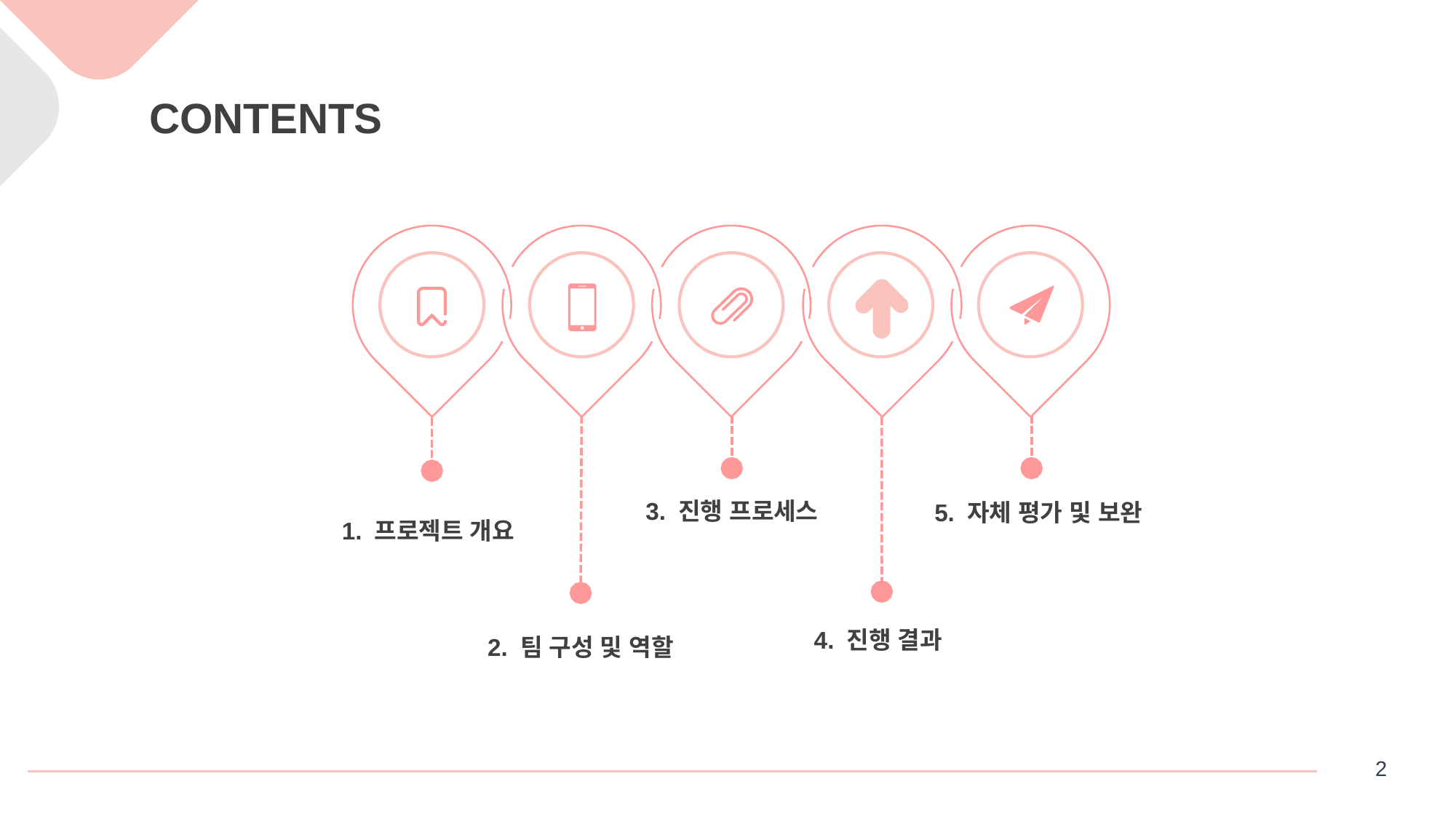

CONTENTS

3. 진행 프로세스
5. 자체 평가 및 보완
1. 프로젝트 개요

4. 진행 결과
2. 팀 구성 및 역할
2